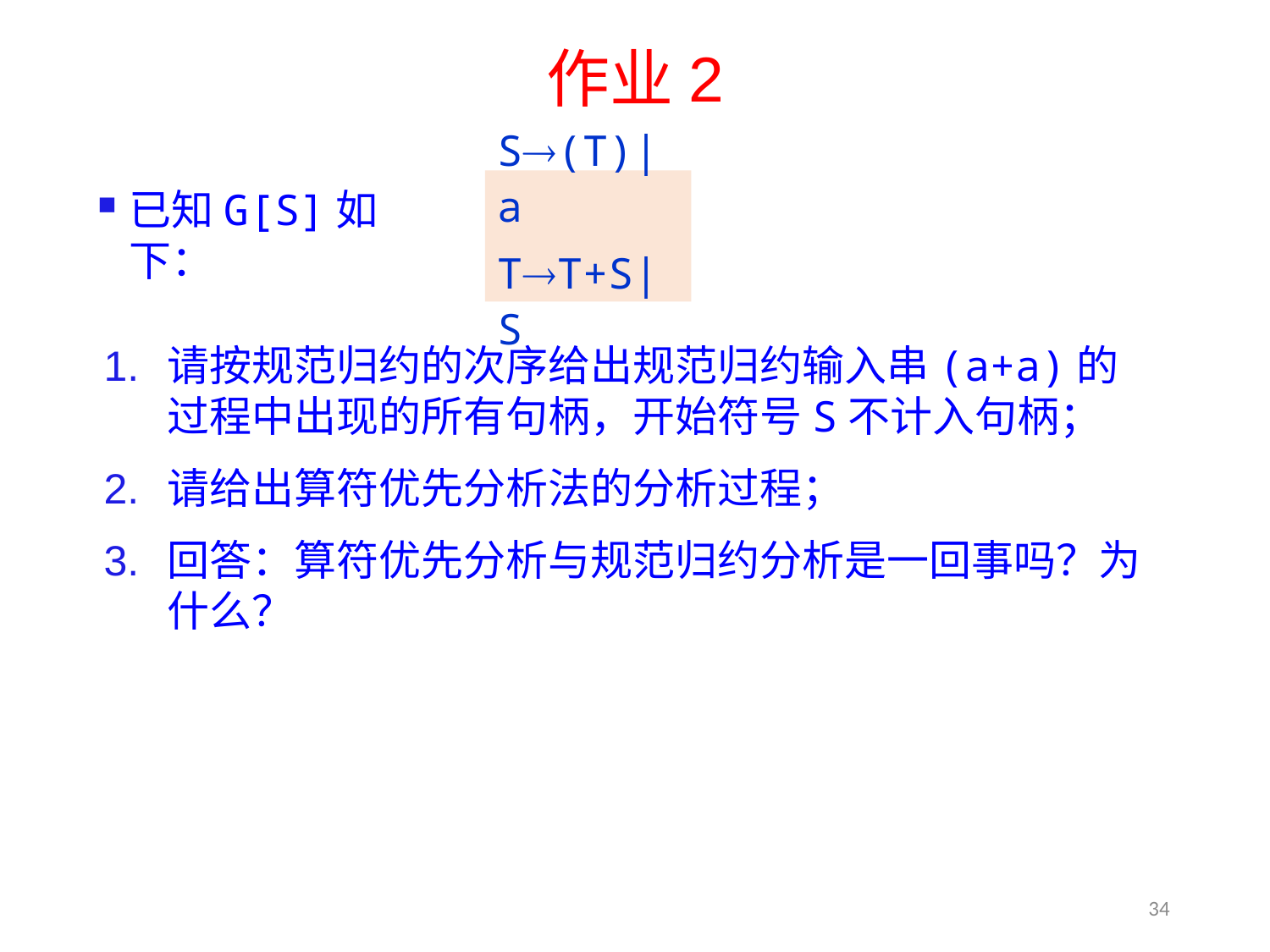

# 作业2
S→(T)|a
T→T+S|S
已知G[S]如下：
请按规范归约的次序给出规范归约输入串(a+a)的过程中出现的所有句柄，开始符号S不计入句柄；
请给出算符优先分析法的分析过程；
回答：算符优先分析与规范归约分析是一回事吗？为什么？
34